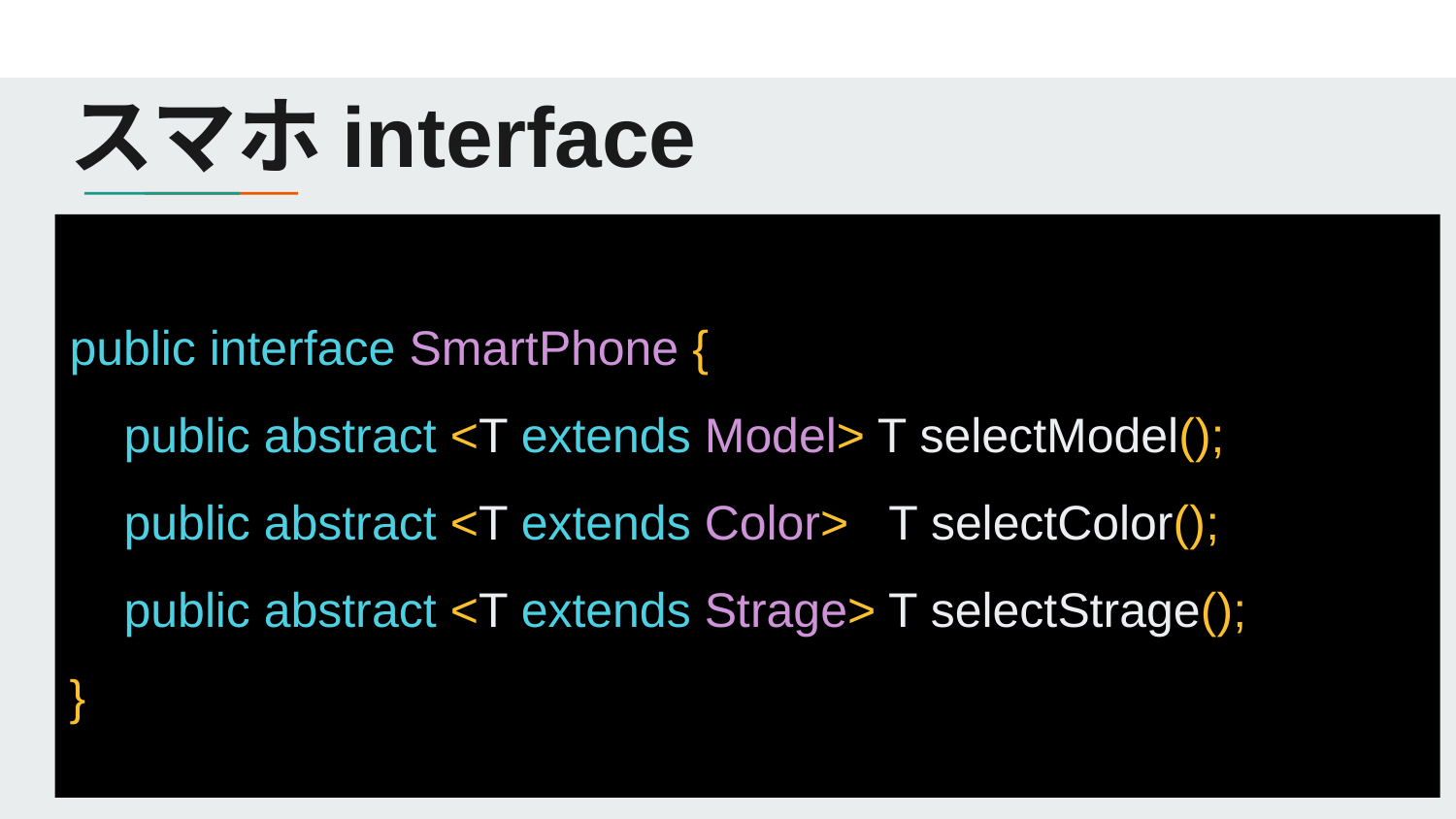

# スマホinterface
public interface SmartPhone {
    public abstract <T extends Model> T selectModel();
    public abstract <T extends Color>   T selectColor();
    public abstract <T extends Strage> T selectStrage();
}